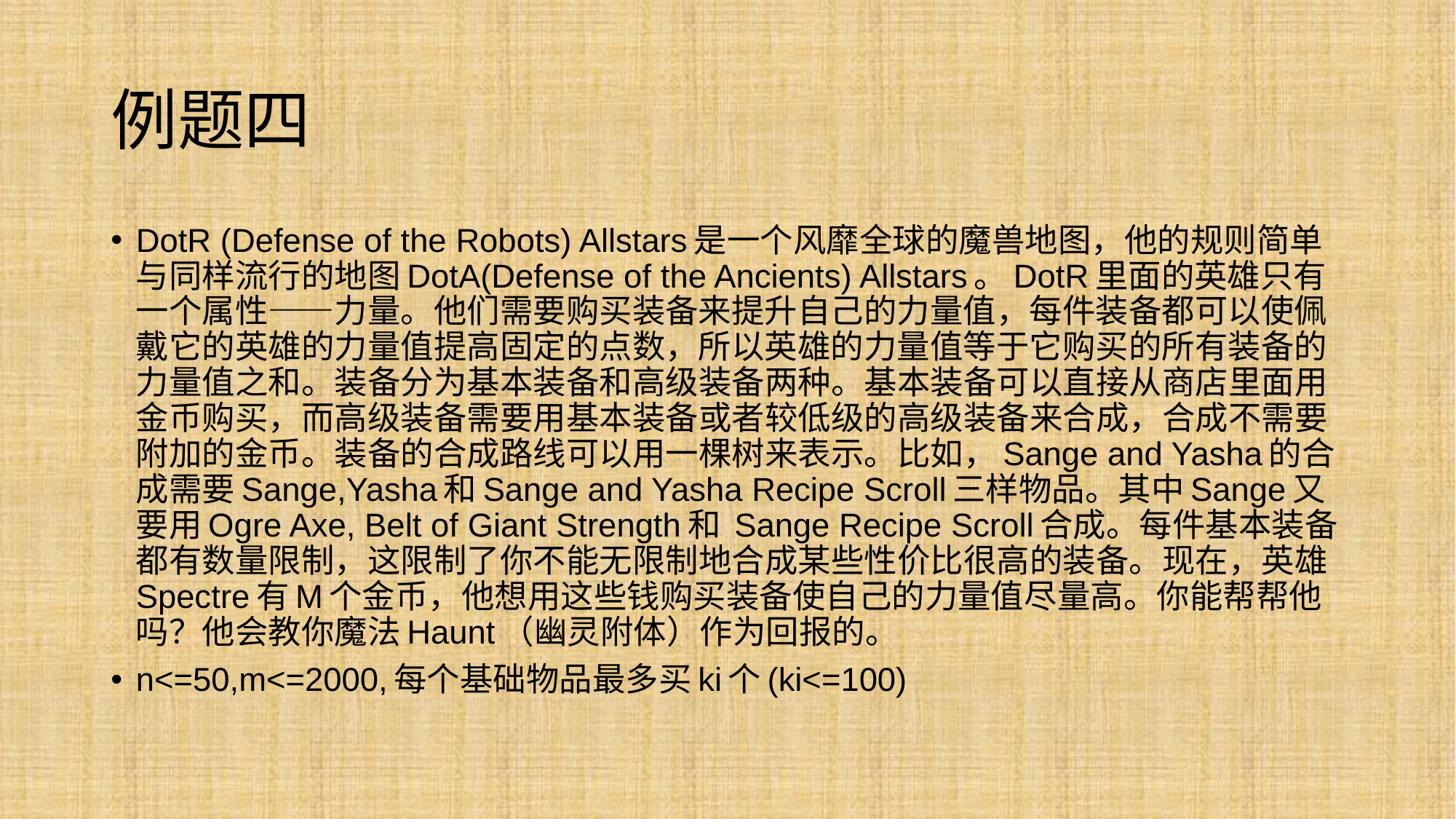

# 例题四
DotR (Defense of the Robots) Allstars是一个风靡全球的魔兽地图，他的规则简单与同样流行的地图DotA(Defense of the Ancients) Allstars。DotR里面的英雄只有一个属性——力量。他们需要购买装备来提升自己的力量值，每件装备都可以使佩戴它的英雄的力量值提高固定的点数，所以英雄的力量值等于它购买的所有装备的力量值之和。装备分为基本装备和高级装备两种。基本装备可以直接从商店里面用金币购买，而高级装备需要用基本装备或者较低级的高级装备来合成，合成不需要附加的金币。装备的合成路线可以用一棵树来表示。比如，Sange and Yasha的合成需要Sange,Yasha和Sange and Yasha Recipe Scroll三样物品。其中Sange又要用Ogre Axe, Belt of Giant Strength和 Sange Recipe Scroll合成。每件基本装备都有数量限制，这限制了你不能无限制地合成某些性价比很高的装备。现在，英雄Spectre有M个金币，他想用这些钱购买装备使自己的力量值尽量高。你能帮帮他吗？他会教你魔法Haunt（幽灵附体）作为回报的。
n<=50,m<=2000,每个基础物品最多买ki个(ki<=100)